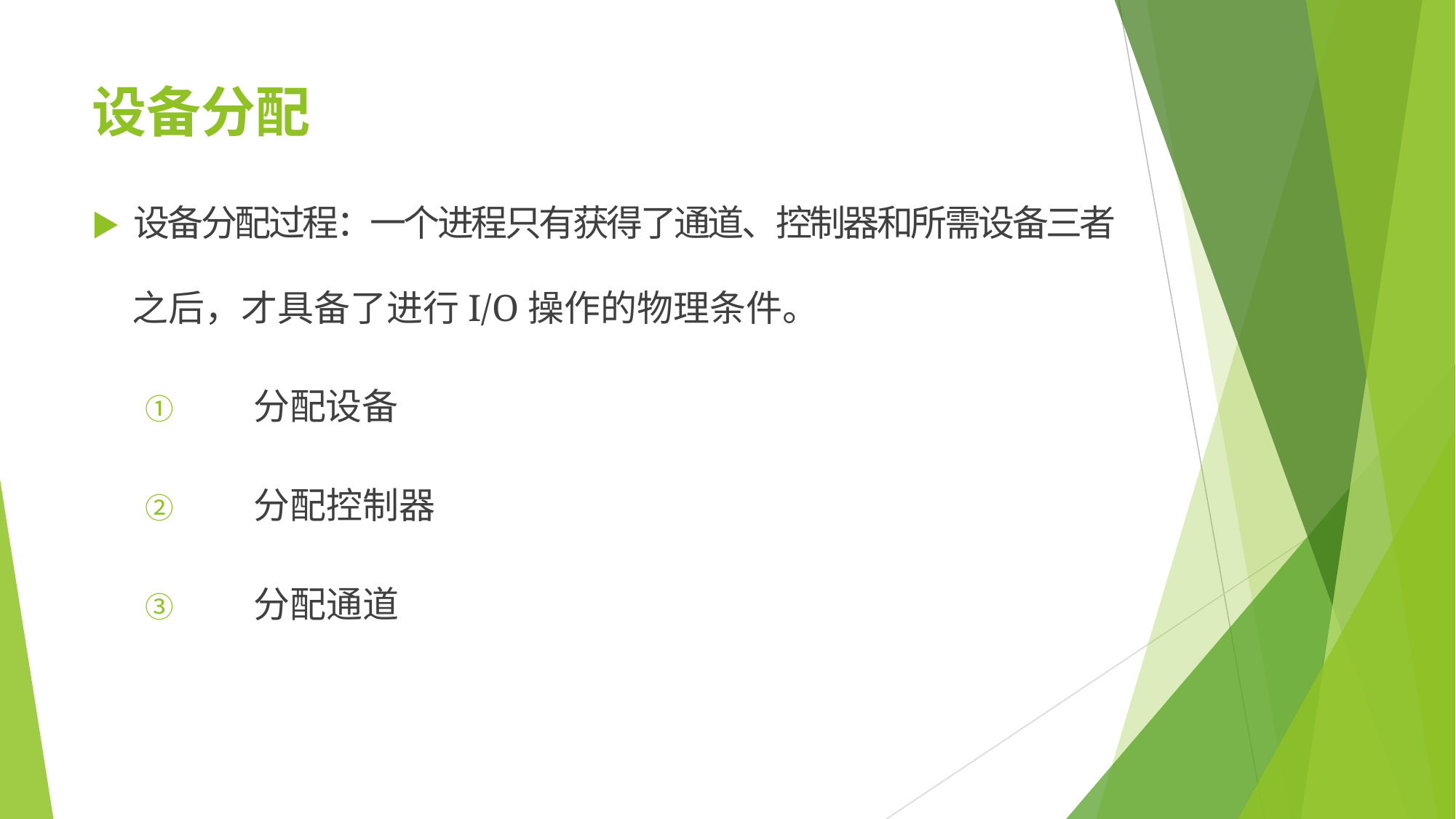

# 设备分配
▶	设备分配过程：一个进程只有获得了通道、控制器和所需设备三者

之后，才具备了进行I/O操作的物理条件。

①	分配设备

②	分配控制器

③	分配通道